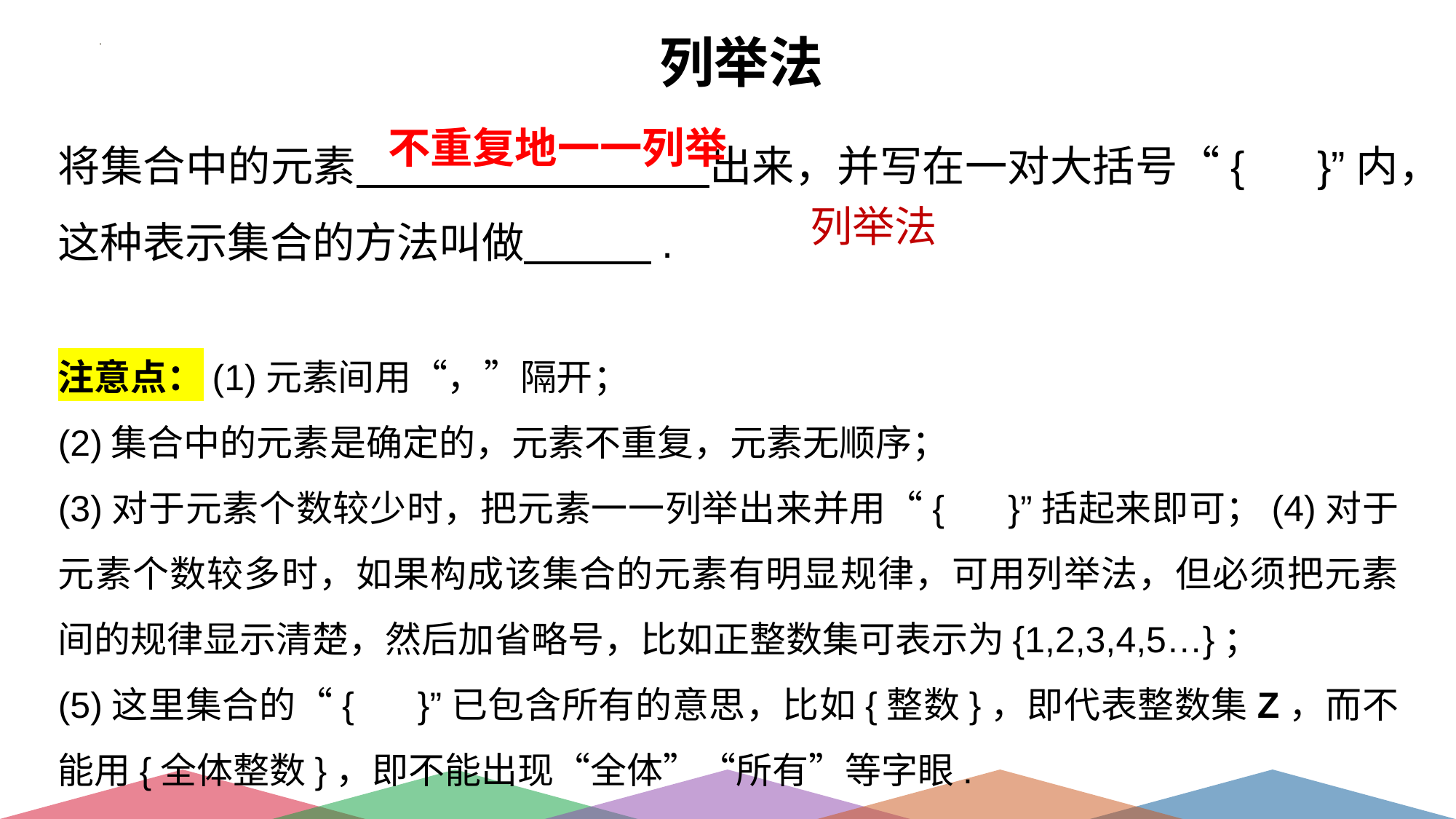

列举法
将集合中的元素　　　                   　出来，并写在一对大括号“{　 }”内，这种表示集合的方法叫做　　　.

注意点：(1)元素间用“，”隔开；
(2)集合中的元素是确定的，元素不重复，元素无顺序；
(3)对于元素个数较少时，把元素一一列举出来并用“{　 }”括起来即可；(4)对于元素个数较多时，如果构成该集合的元素有明显规律，可用列举法，但必须把元素间的规律显示清楚，然后加省略号，比如正整数集可表示为{1,2,3,4,5…}；
(5)这里集合的“{　 }”已包含所有的意思，比如{整数}，即代表整数集Z，而不能用{全体整数}，即不能出现“全体”“所有”等字眼.
不重复地一一列举
列举法